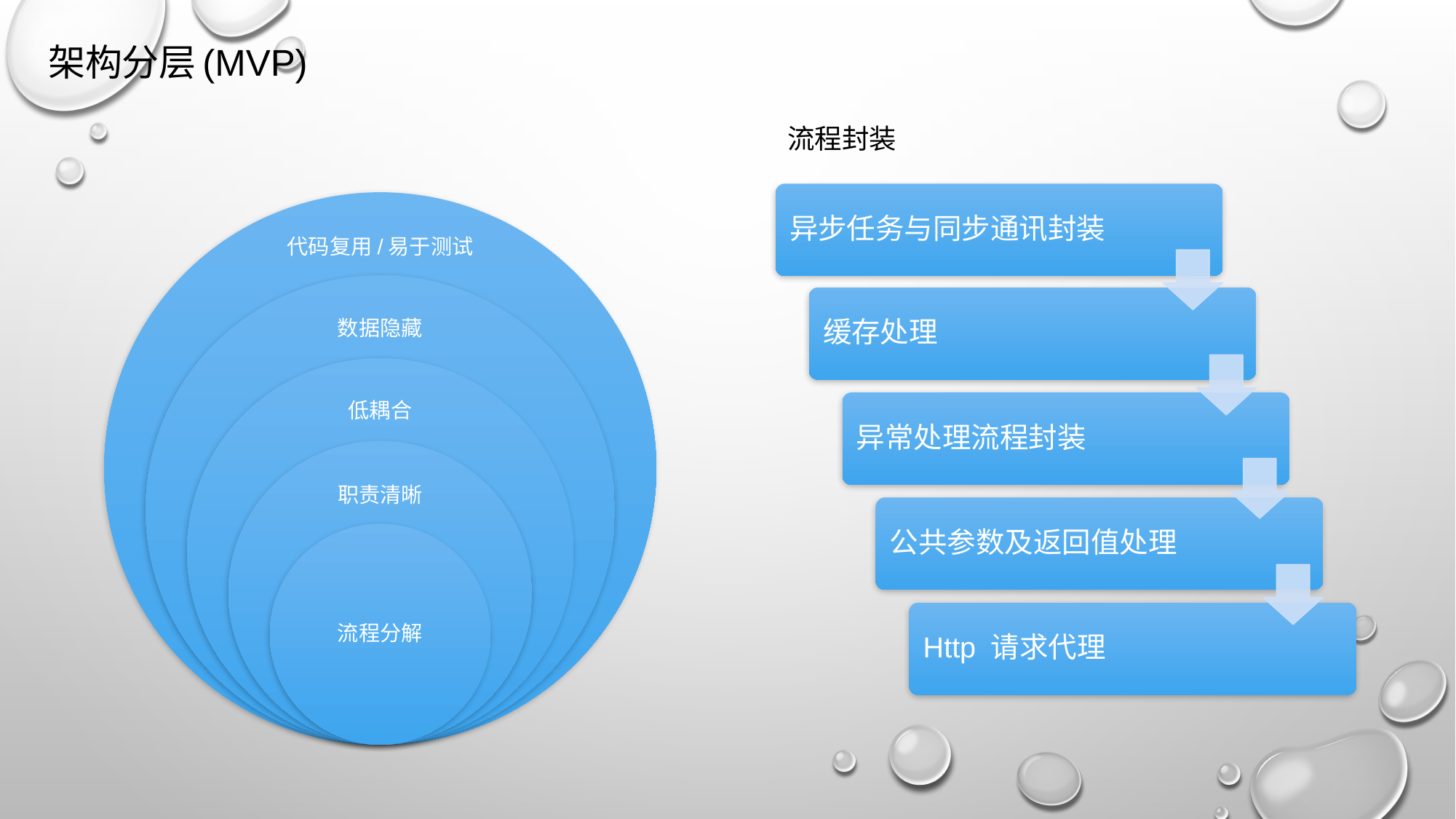

# 架构分层(MVP)
流程封装
异步任务与同步通讯封装
缓存处理
异常处理流程封装
公共参数及返回值处理
Http 请求代理

代码复用/易于测试
数据隐藏
低耦合
职责清晰
流程分解